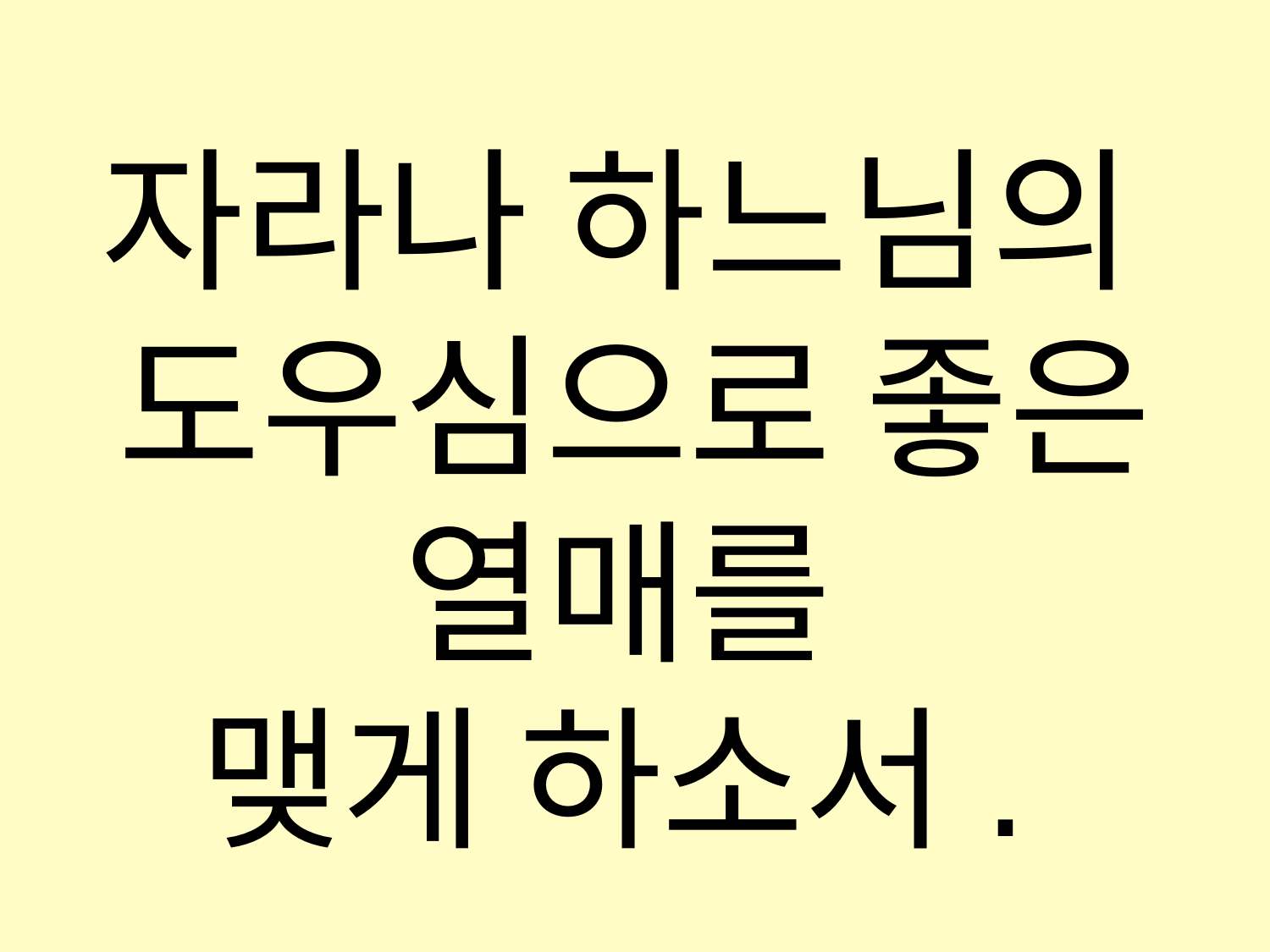

자라나 하느님의
도우심으로 좋은 열매를
맺게 하소서.